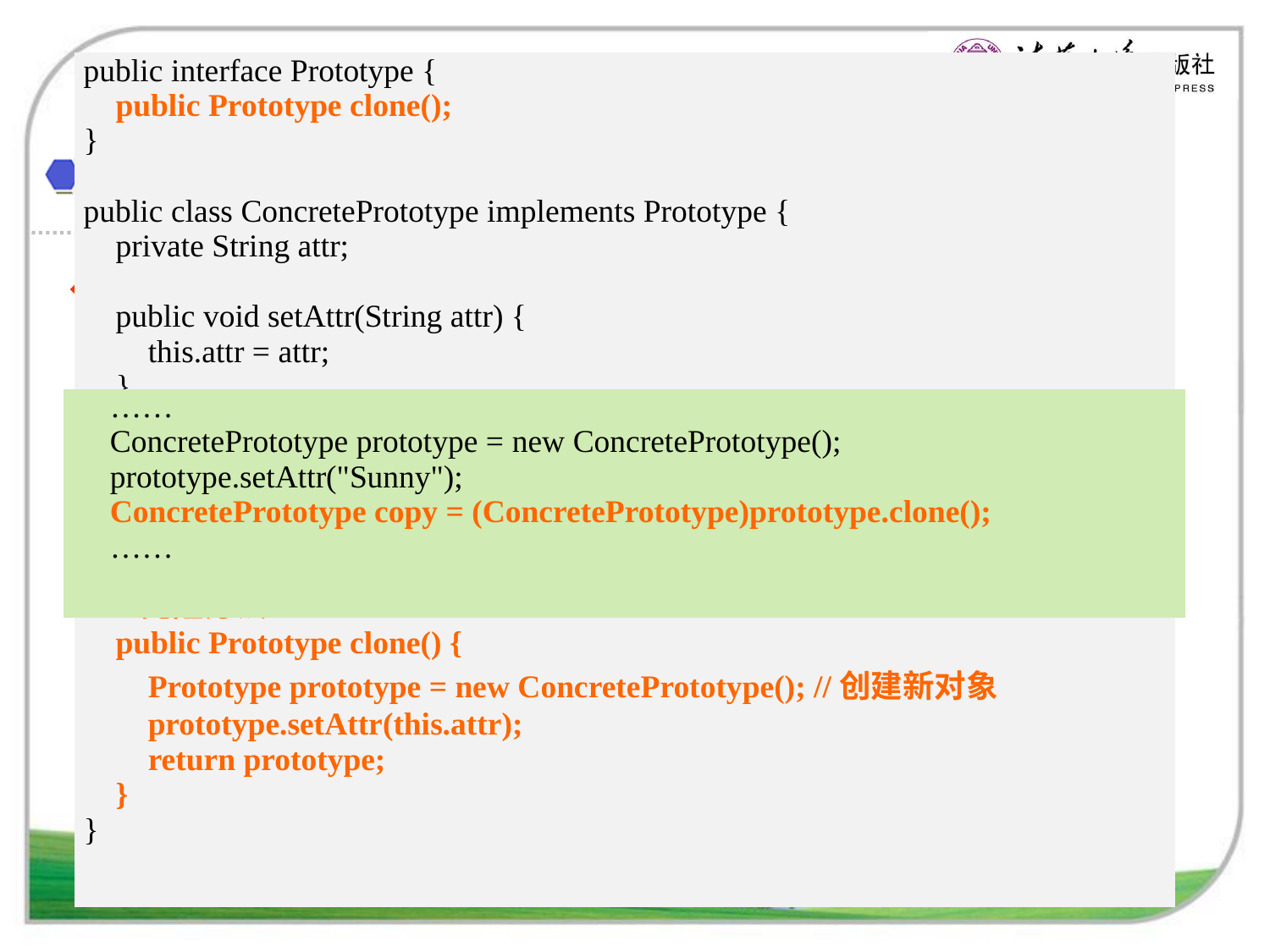

| public interface Prototype { public Prototype clone(); } public class ConcretePrototype implements Prototype { private String attr; public void setAttr(String attr) { this.attr = attr; } public String getAttr() { return this.attr; } //克隆方法 public Prototype clone() { Prototype prototype = new ConcretePrototype(); //创建新对象 prototype.setAttr(this.attr); return prototype; } } |
| --- |
# 原型模式的结构与实现
原型模式的实现
通用的克隆实现方法
| …… ConcretePrototype prototype = new ConcretePrototype(); prototype.setAttr("Sunny"); ConcretePrototype copy = (ConcretePrototype)prototype.clone(); …… |
| --- |